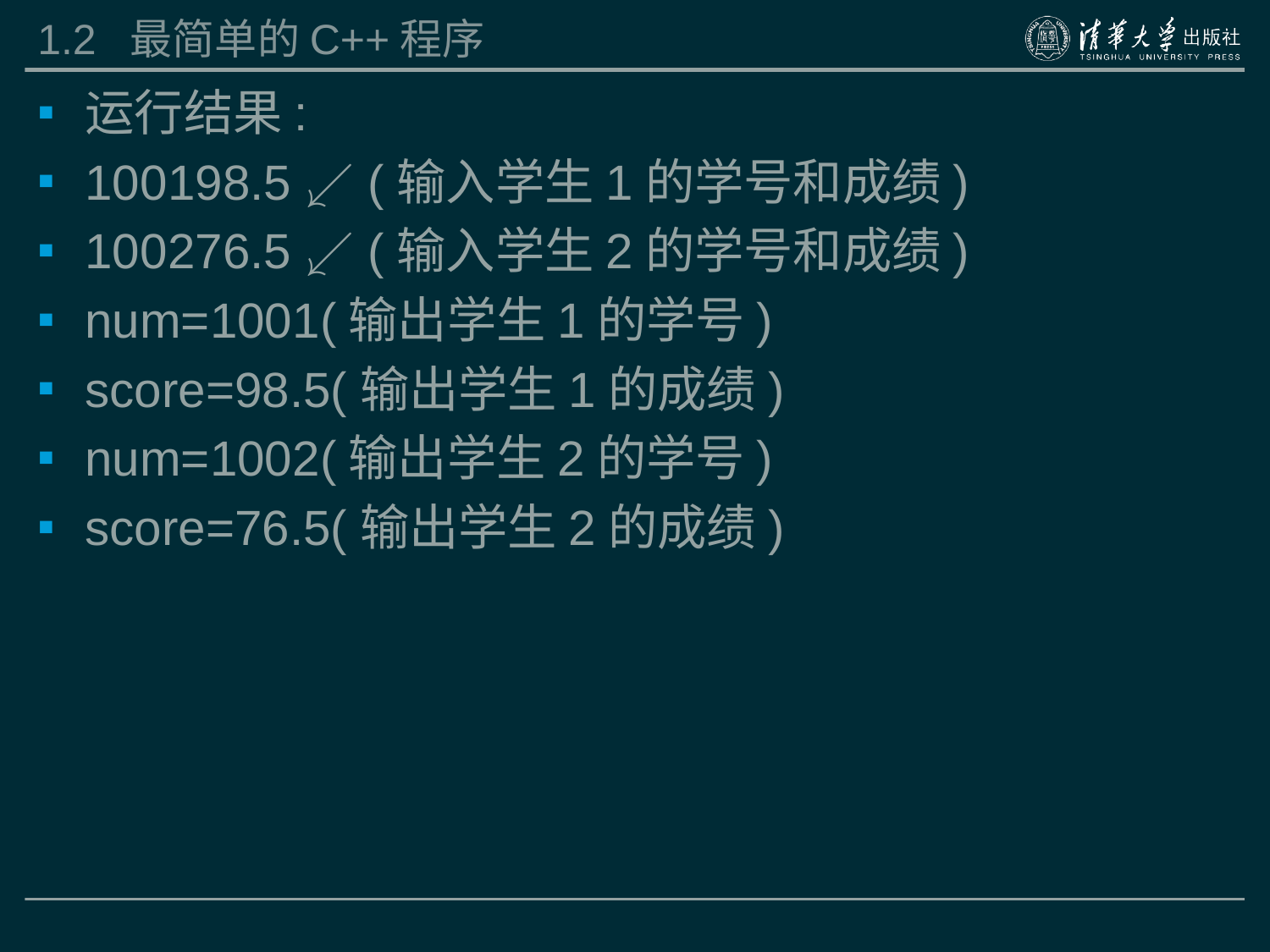

# 1.2  最简单的C++程序
运行结果:
100198.5 ↙ (输入学生1的学号和成绩)
100276.5 ↙ (输入学生2的学号和成绩)
num=1001(输出学生1的学号)
score=98.5(输出学生1的成绩)
num=1002(输出学生2的学号)
score=76.5(输出学生2的成绩)